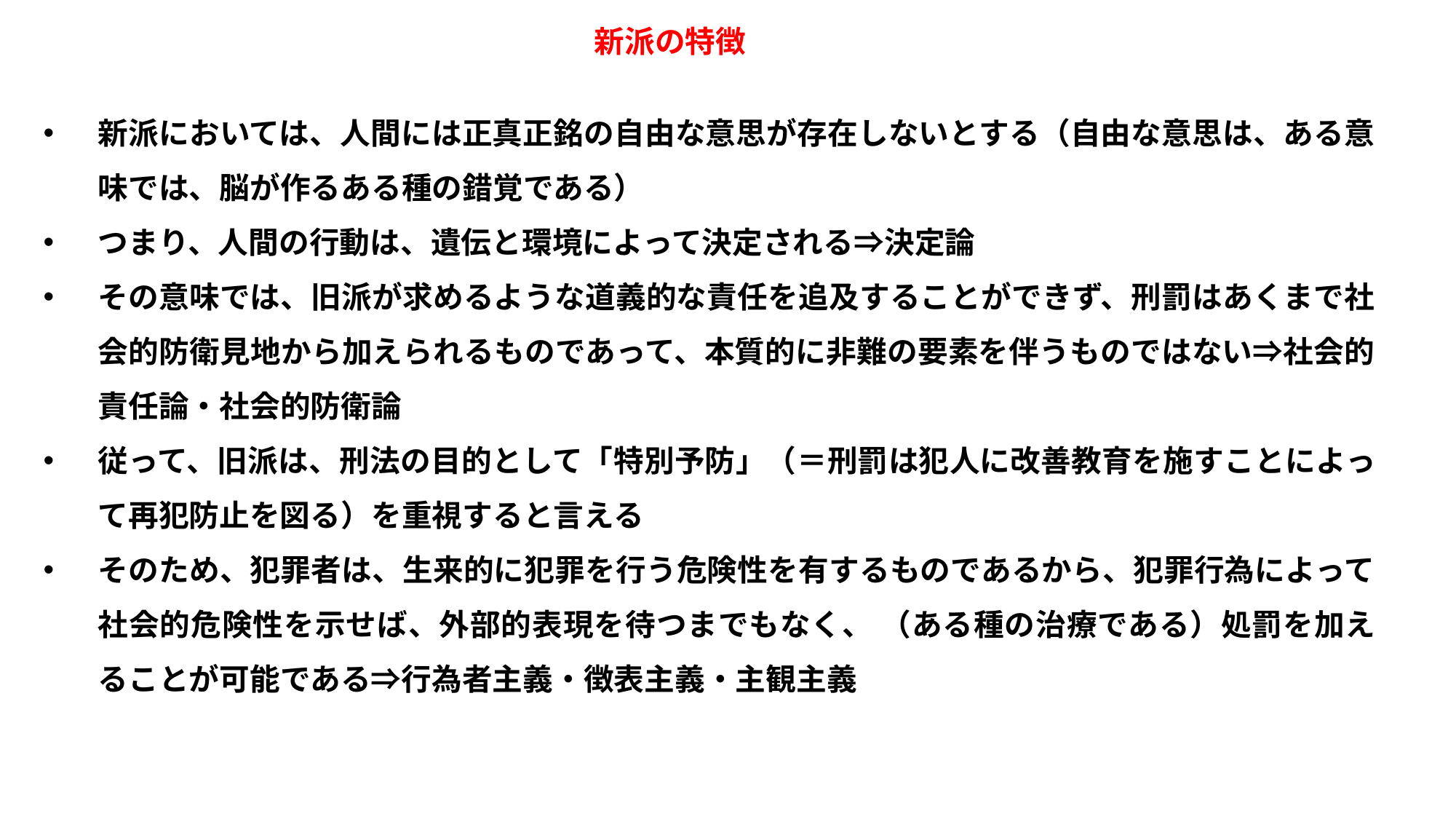

新派の特徴
新派においては、人間には正真正銘の自由な意思が存在しないとする（自由な意思は、ある意味では、脳が作るある種の錯覚である）
つまり、人間の行動は、遺伝と環境によって決定される⇒決定論
その意味では、旧派が求めるような道義的な責任を追及することができず、刑罰はあくまで社会的防衛見地から加えられるものであって、本質的に非難の要素を伴うものではない⇒社会的責任論・社会的防衛論
従って、旧派は、刑法の目的として「特別予防」（＝刑罰は犯人に改善教育を施すことによって再犯防止を図る）を重視すると言える
そのため、犯罪者は、生来的に犯罪を行う危険性を有するものであるから、犯罪行為によって社会的危険性を示せば、外部的表現を待つまでもなく、 （ある種の治療である）処罰を加えることが可能である⇒行為者主義・徴表主義・主観主義